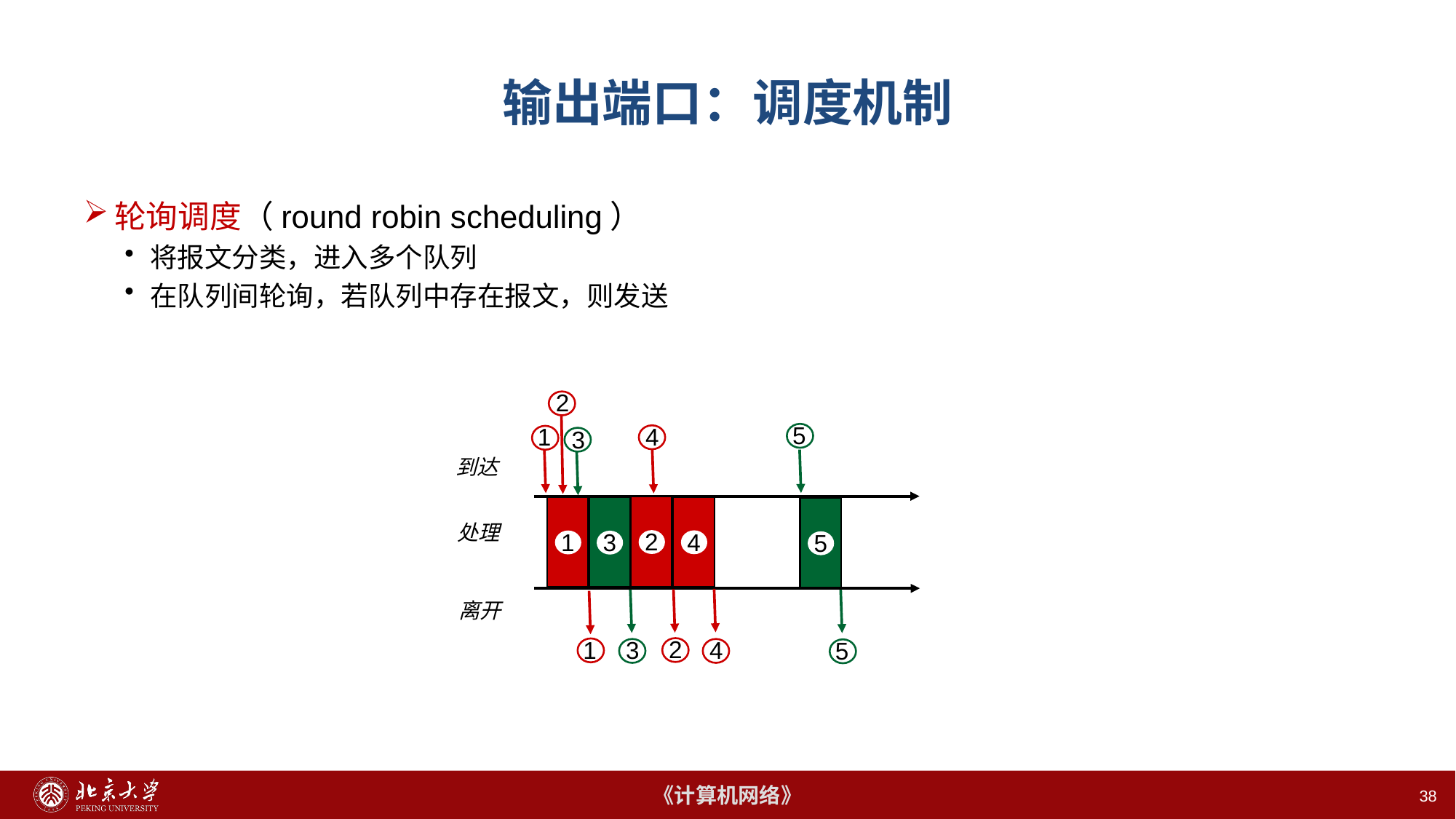

# 输出端口：调度机制
轮询调度（round robin scheduling）
将报文分类，进入多个队列
在队列间轮询，若队列中存在报文，则发送

2

5

4

1

3

到达

2

4

1

3

5

处理
4

2

5

1

离开
3

38